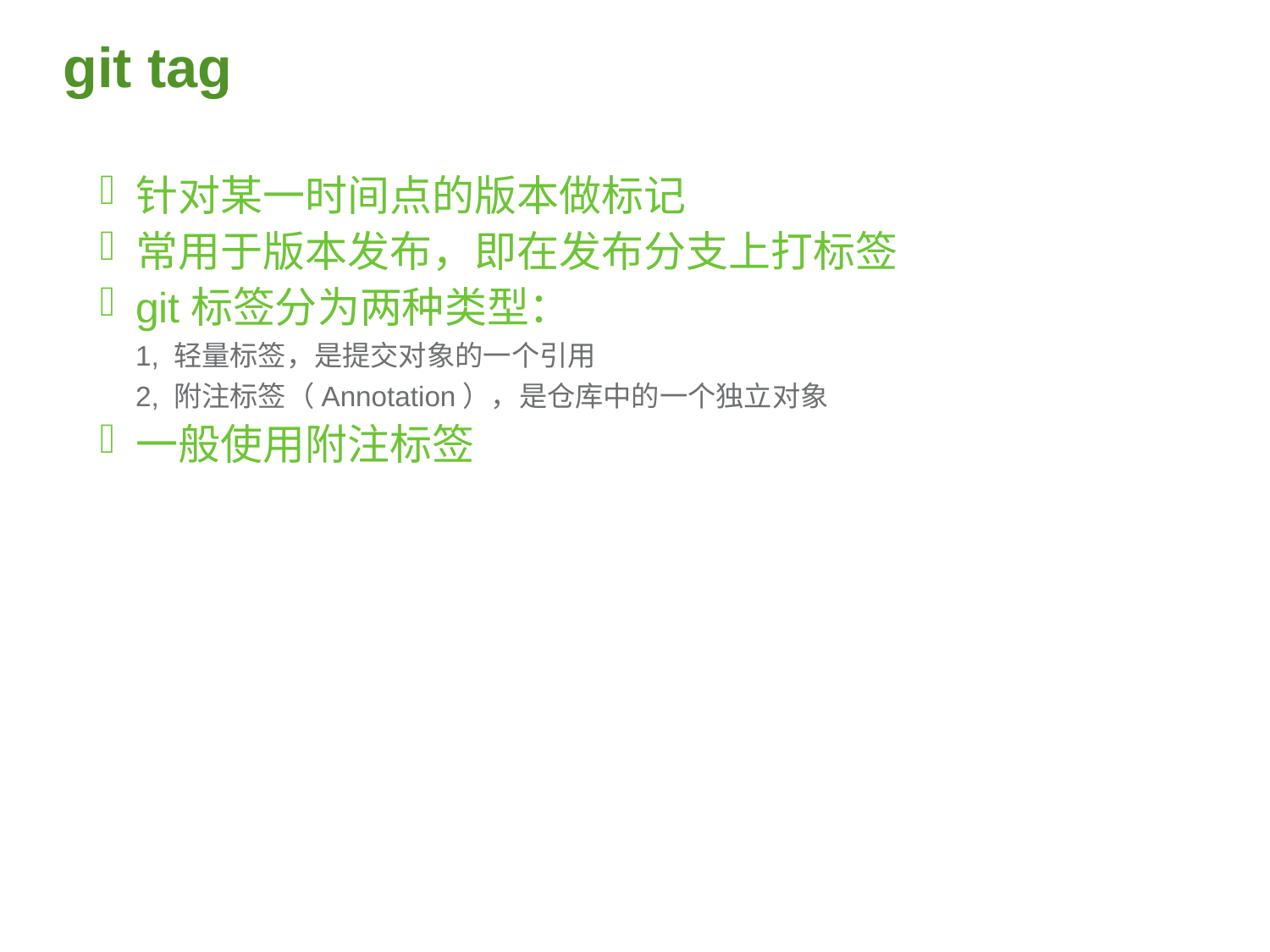

git tag
针对某一时间点的版本做标记
常用于版本发布，即在发布分支上打标签
git标签分为两种类型：
1, 轻量标签，是提交对象的一个引用
2, 附注标签（Annotation），是仓库中的一个独立对象
一般使用附注标签